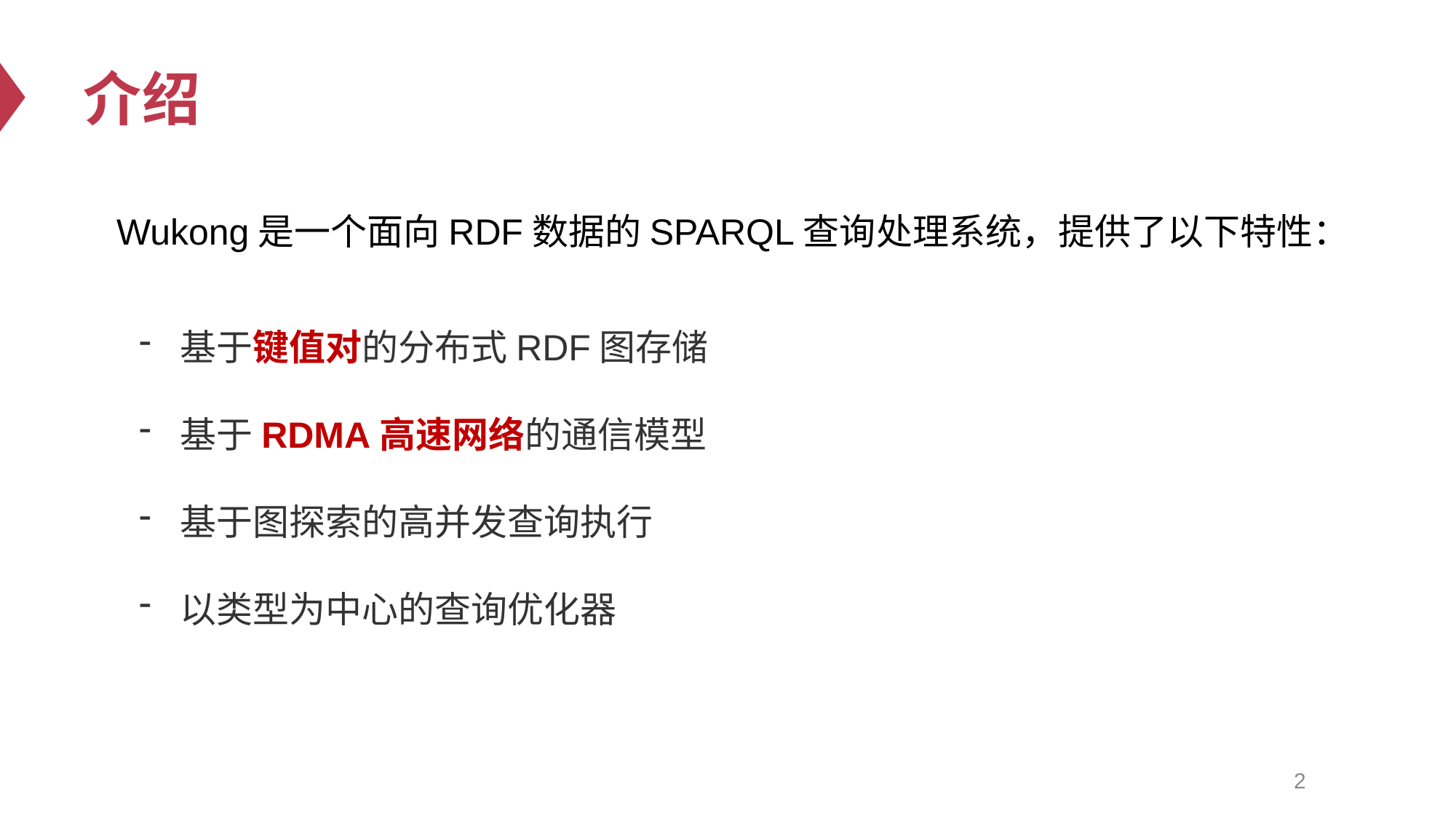

# 介绍
Wukong是一个面向RDF数据的SPARQL查询处理系统，提供了以下特性：
基于键值对的分布式RDF图存储

基于RDMA高速网络的通信模型

基于图探索的高并发查询执行

以类型为中心的查询优化器
2